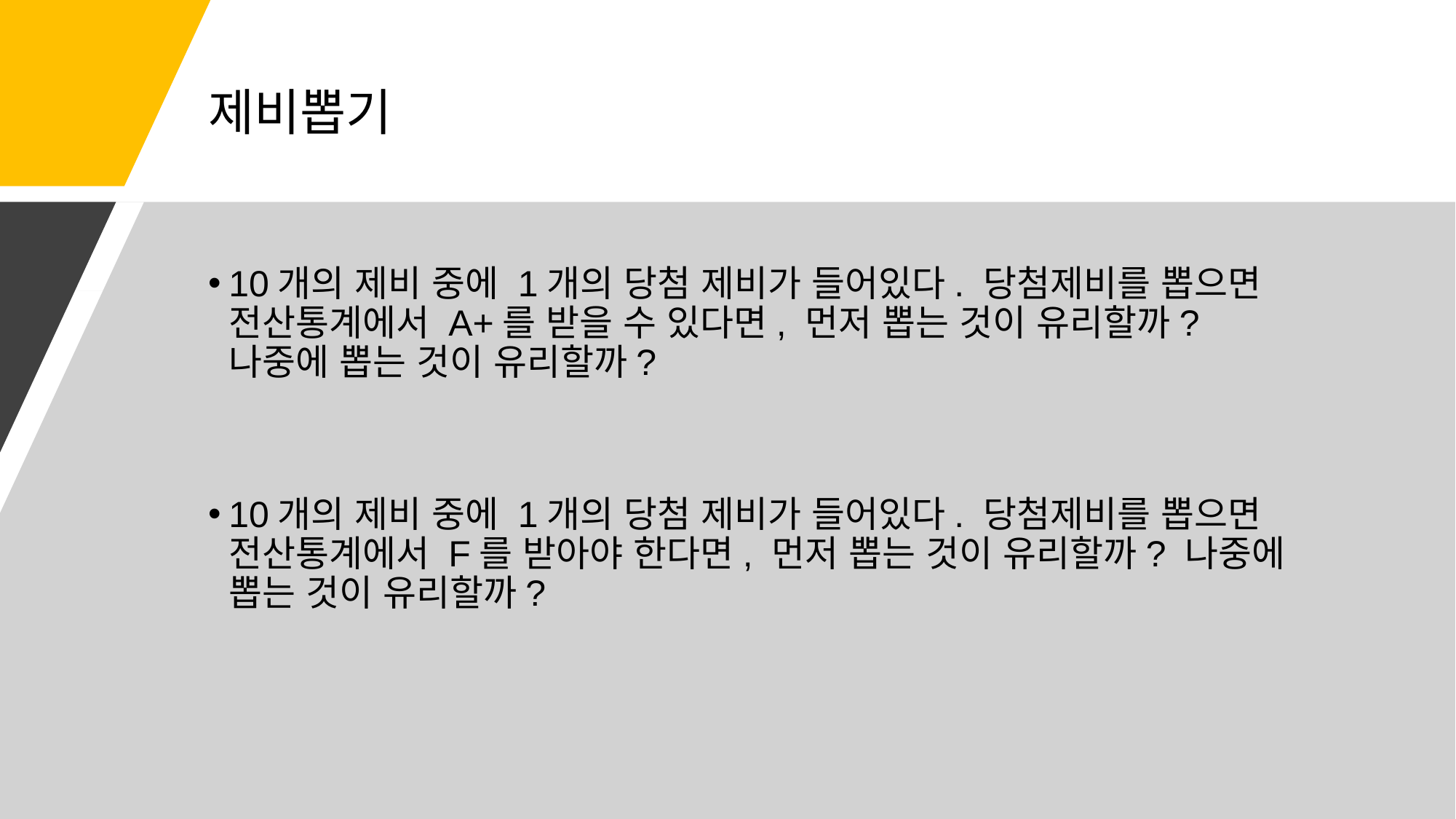

# 제비뽑기

10개의 제비 중에 1개의 당첨 제비가 들어있다. 당첨제비를 뽑으면 전산통계에서 A+를 받을 수 있다면, 먼저 뽑는 것이 유리할까? 나중에 뽑는 것이 유리할까?

10개의 제비 중에 1개의 당첨 제비가 들어있다. 당첨제비를 뽑으면 전산통계에서 F를 받아야 한다면, 먼저 뽑는 것이 유리할까? 나중에 뽑는 것이 유리할까?